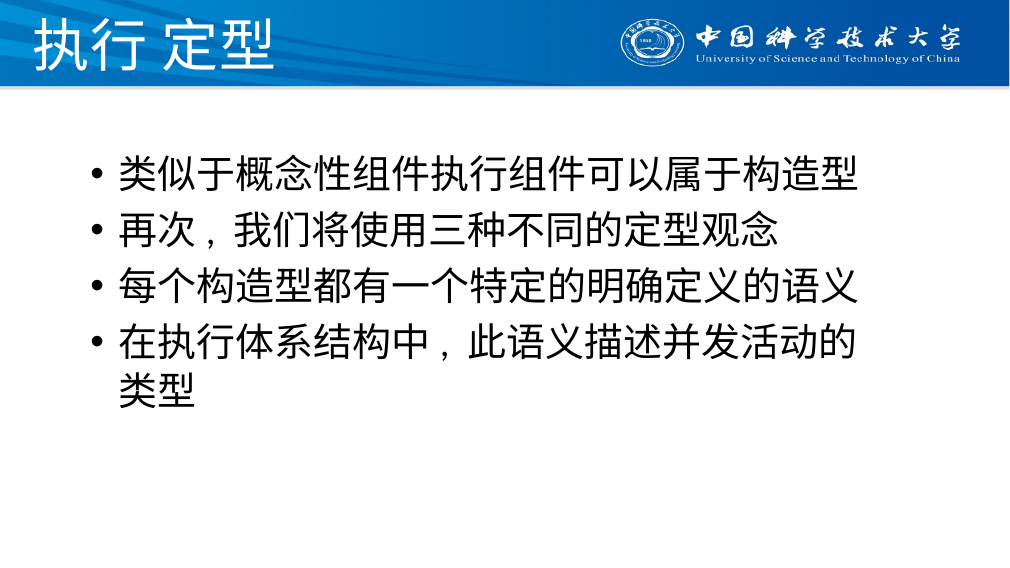

# 执行 定型
类似于概念性组件执行组件可以属于构造型
再次, 我们将使用三种不同的定型观念
每个构造型都有一个特定的明确定义的语义
在执行体系结构中, 此语义描述并发活动的类型